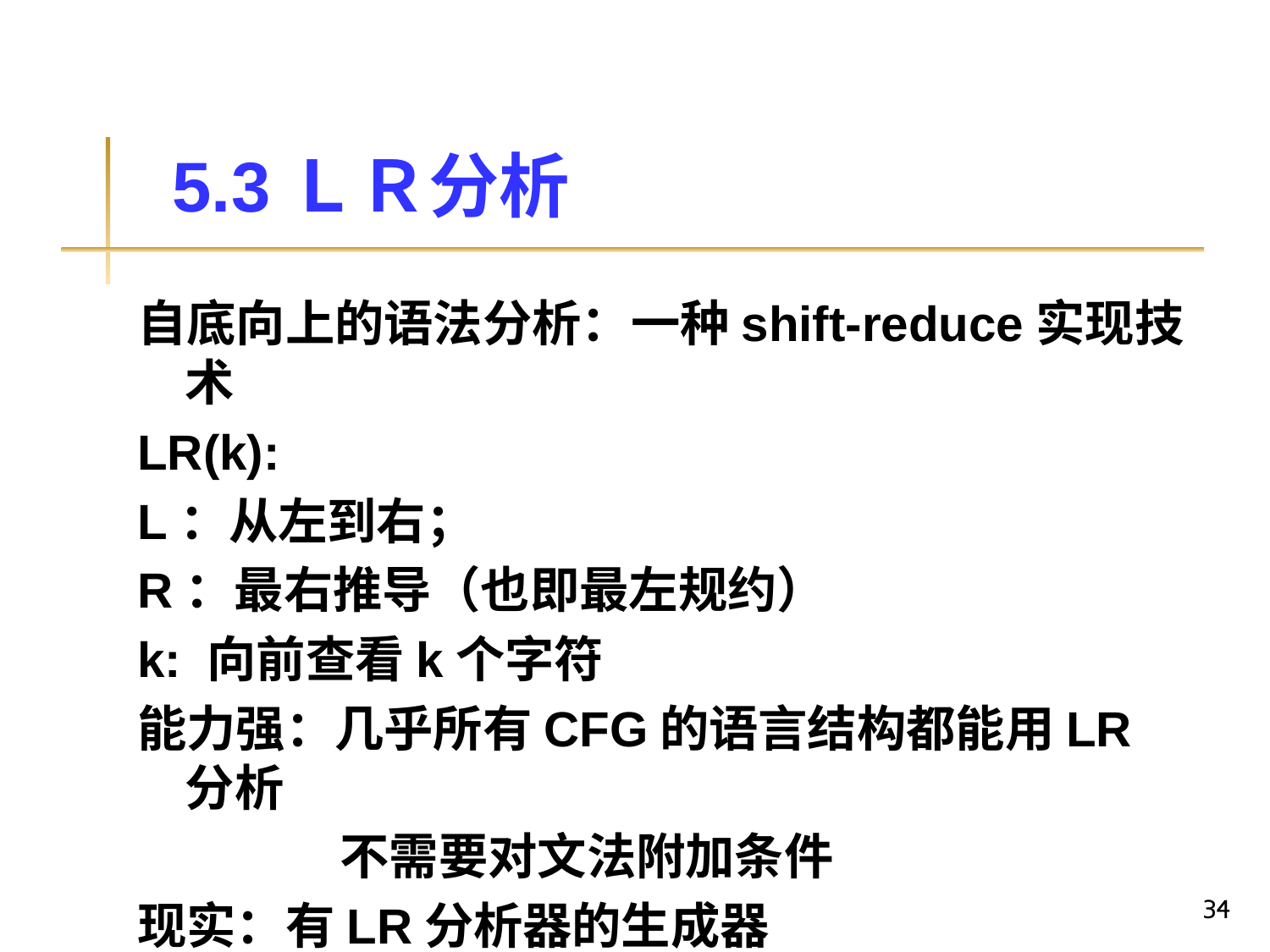

# 5.3ＬＲ分析
自底向上的语法分析：一种shift-reduce实现技术
LR(k):
L：从左到右；
R：最右推导（也即最左规约）
k: 向前查看k个字符
能力强：几乎所有CFG的语言结构都能用LR分析
                 不需要对文法附加条件
现实：有LR分析器的生成器
34